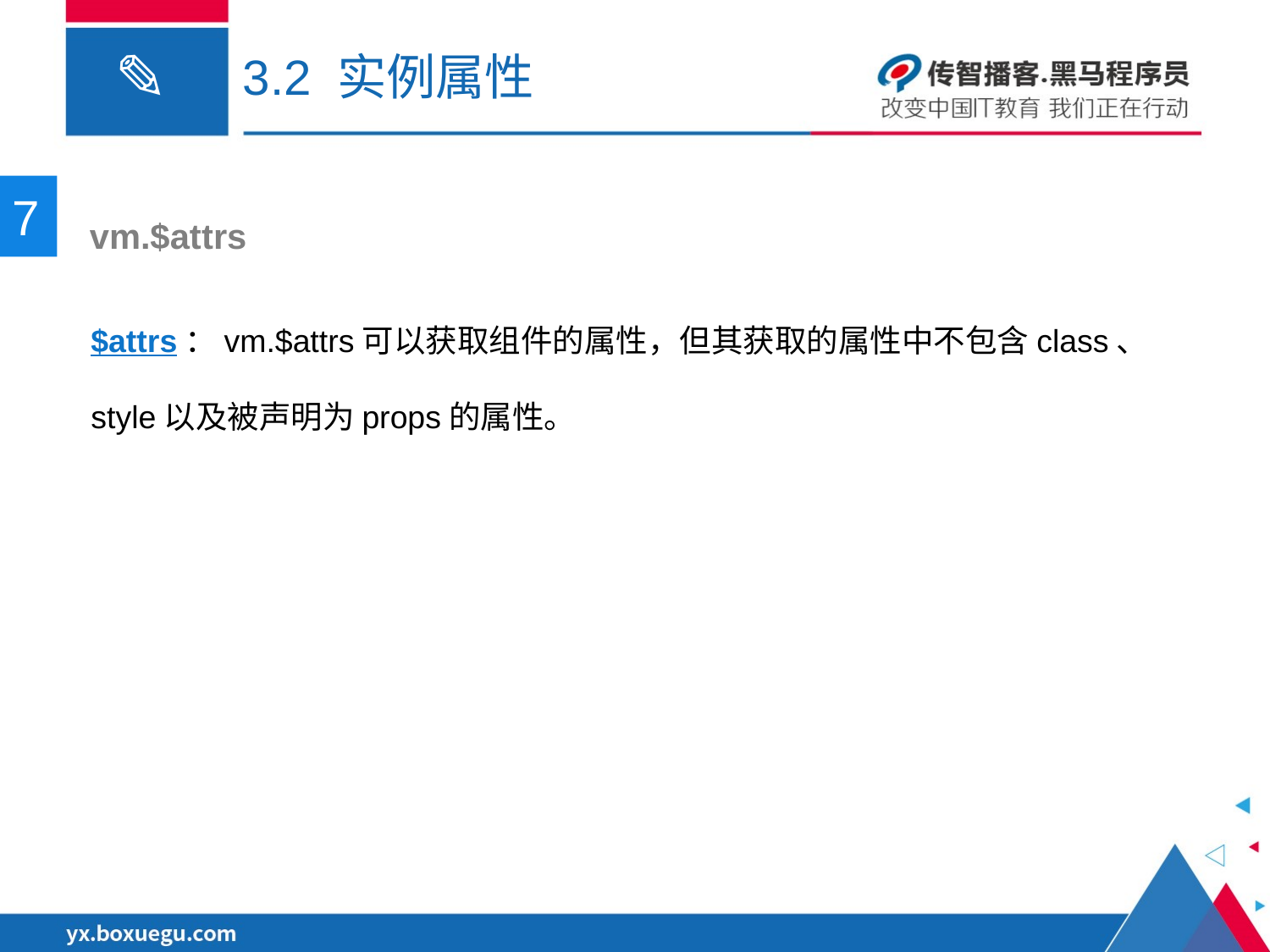

# 3.2 实例属性

7
  vm.$attrs
$attrs：vm.$attrs可以获取组件的属性，但其获取的属性中不包含class、style以及被声明为props的属性。